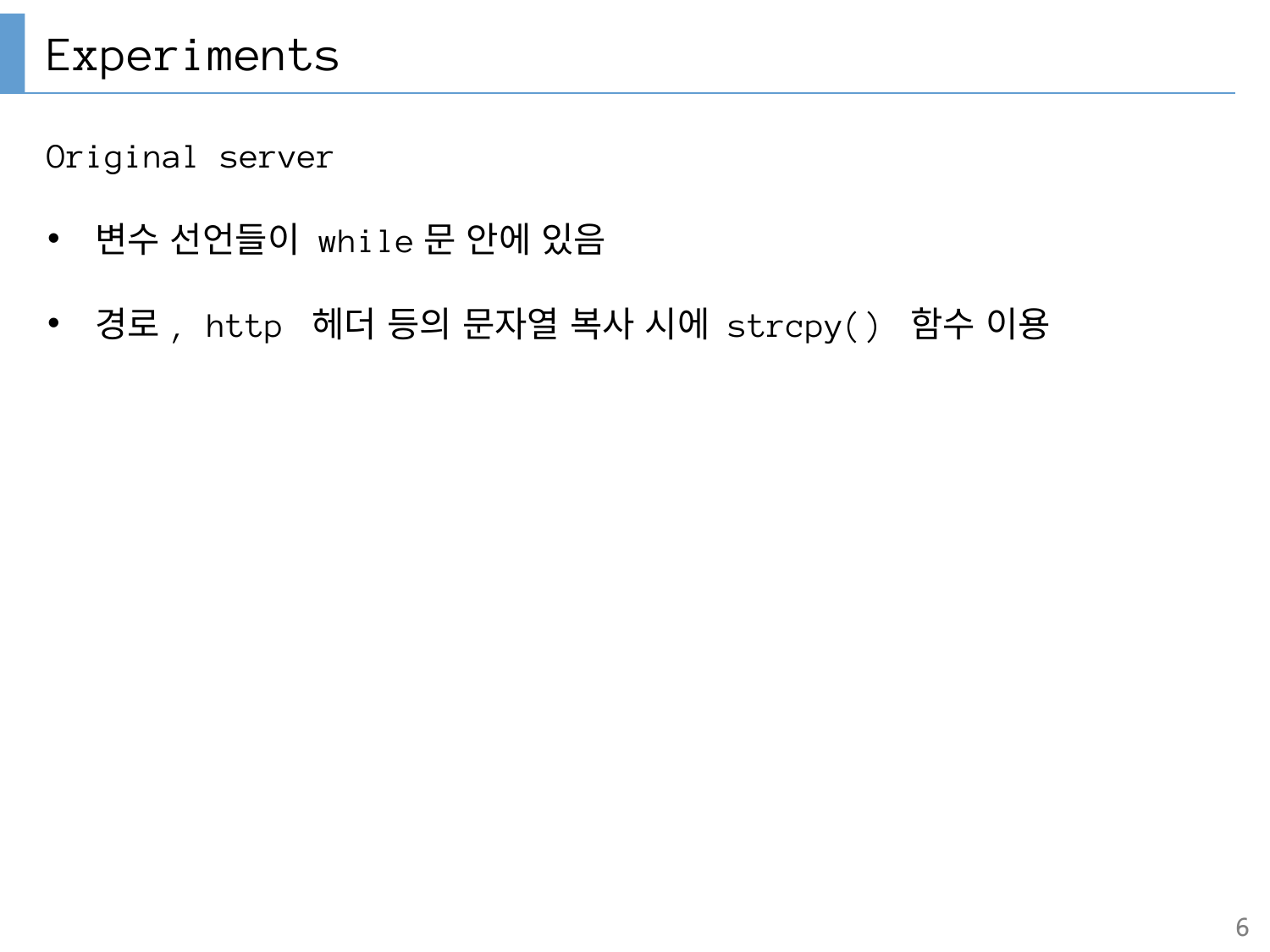

# Experiments
Original server
변수 선언들이 while문 안에 있음
경로, http 헤더 등의 문자열 복사 시에 strcpy() 함수 이용